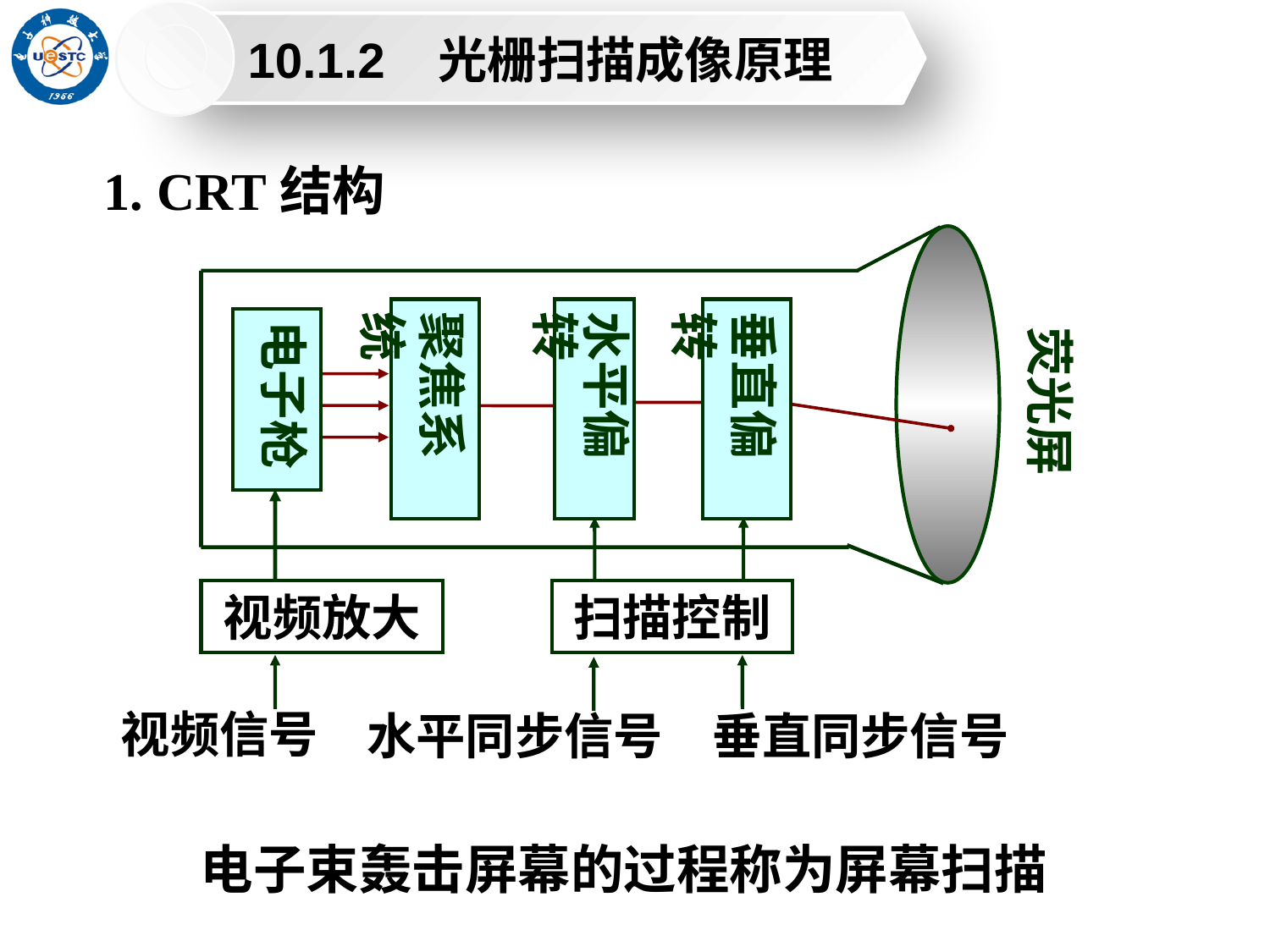

10.1.2   光栅扫描成像原理

1. CRT结构

聚焦系统
水平偏转
垂直偏转
电子枪
荧光屏

视频放大
扫描控制

视频信号
垂直同步信号
水平同步信号
电子束轰击屏幕的过程称为屏幕扫描